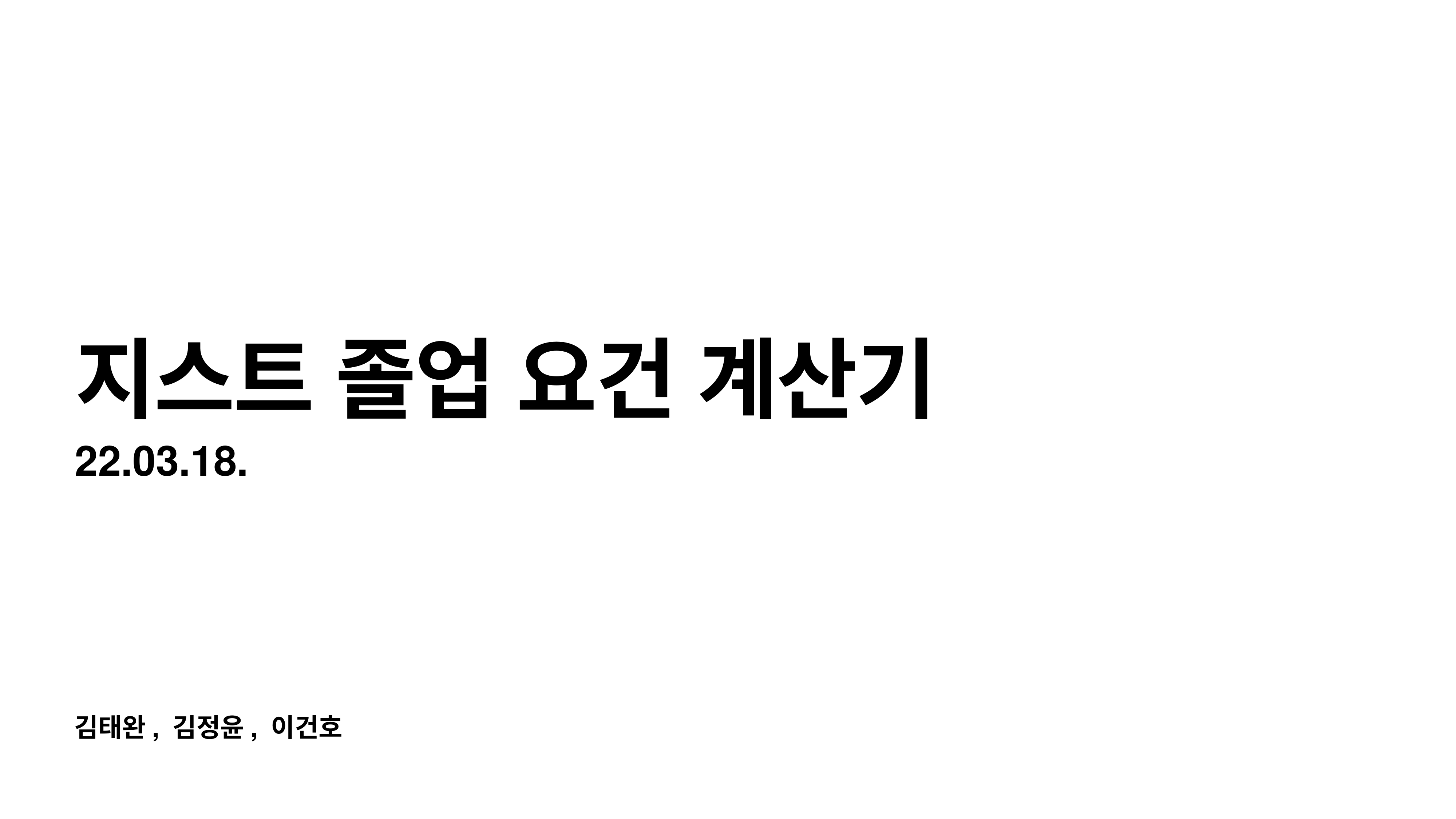

# 지스트 졸업 요건 계산기
22.03.18.
김태완, 김정윤, 이건호